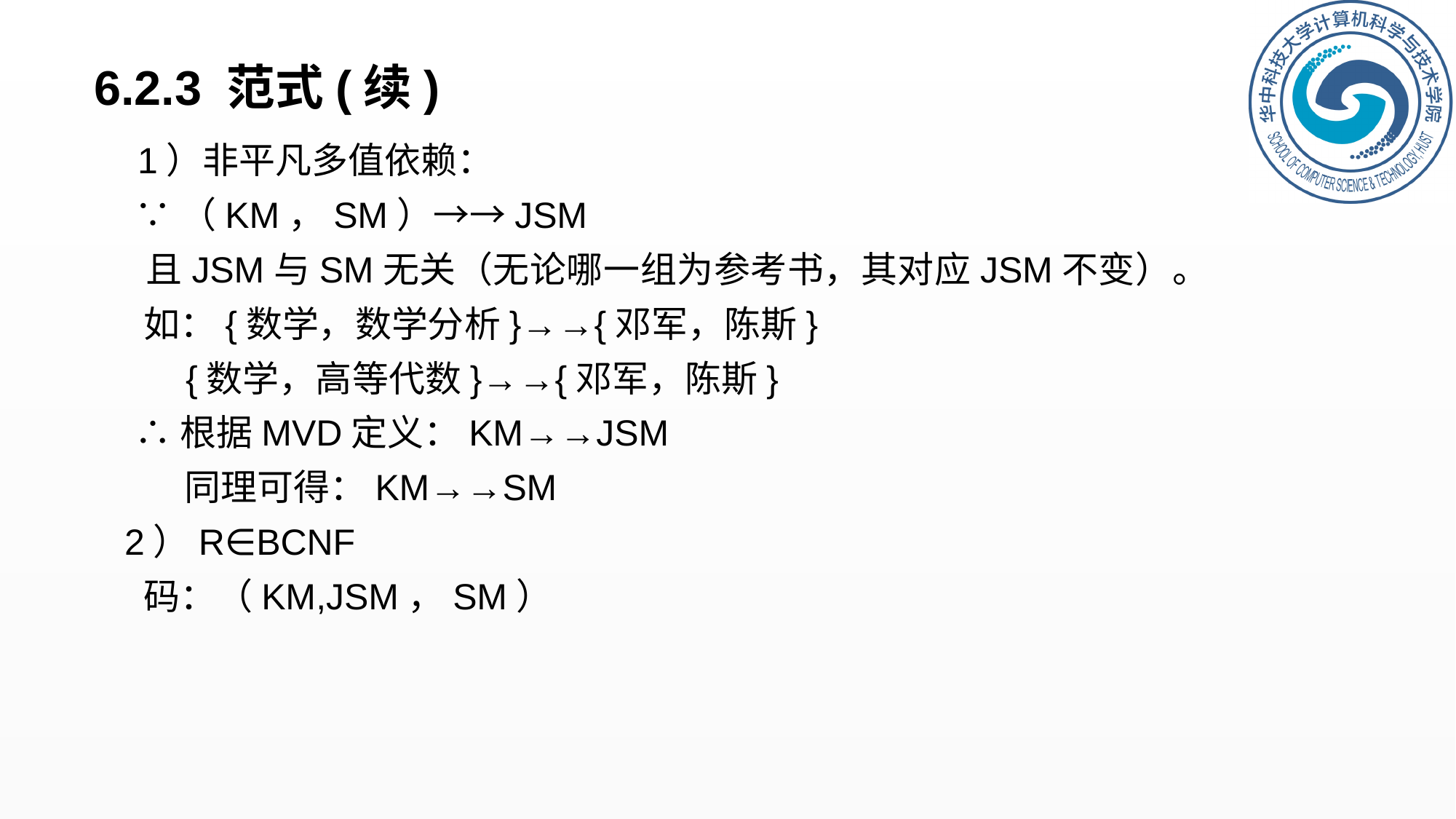

# 6.2.3 范式(续)
  1）非平凡多值依赖：
     ∵（KM，SM）→→JSM
     且JSM与SM无关（无论哪一组为参考书，其对应JSM不变）。
     如：{数学，数学分析}→→{邓军，陈斯}
         {数学，高等代数}→→{邓军，陈斯}
     ∴根据MVD定义：KM→→JSM
          同理可得：KM→→SM
   2）R∈BCNF
     码：（KM,JSM，SM）